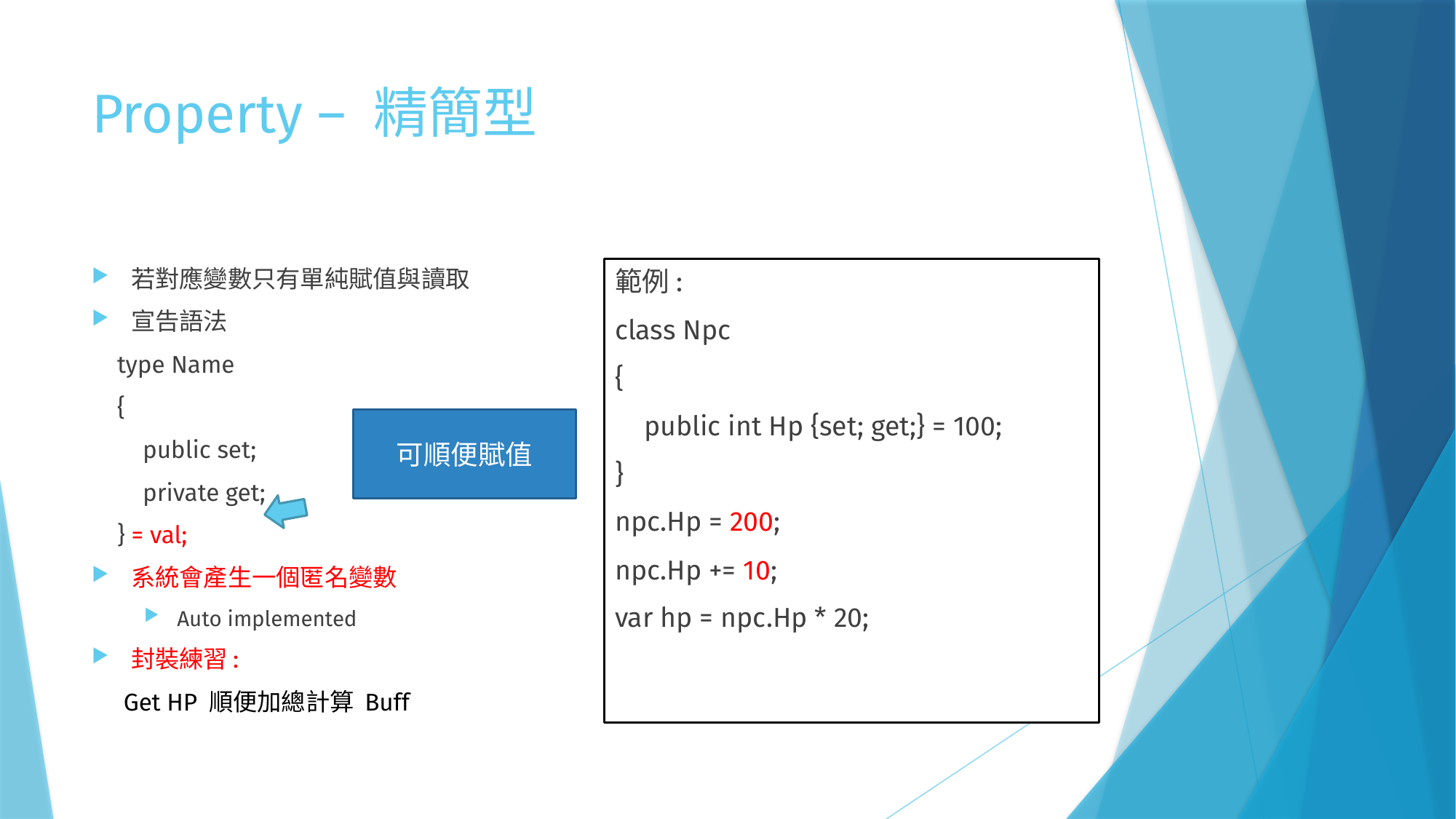

# Property – 精簡型
若對應變數只有單純賦值與讀取
宣告語法
    type Name
    {
        public set;
        private get;
    } = val;
系統會產生一個匿名變數
Auto implemented
封裝練習:
     Get HP 順便加總計算 Buff

範例:
class Npc
{
    public int Hp {set; get;} = 100;
}
npc.Hp = 200;
npc.Hp += 10;
var hp = npc.Hp * 20;

可順便賦值